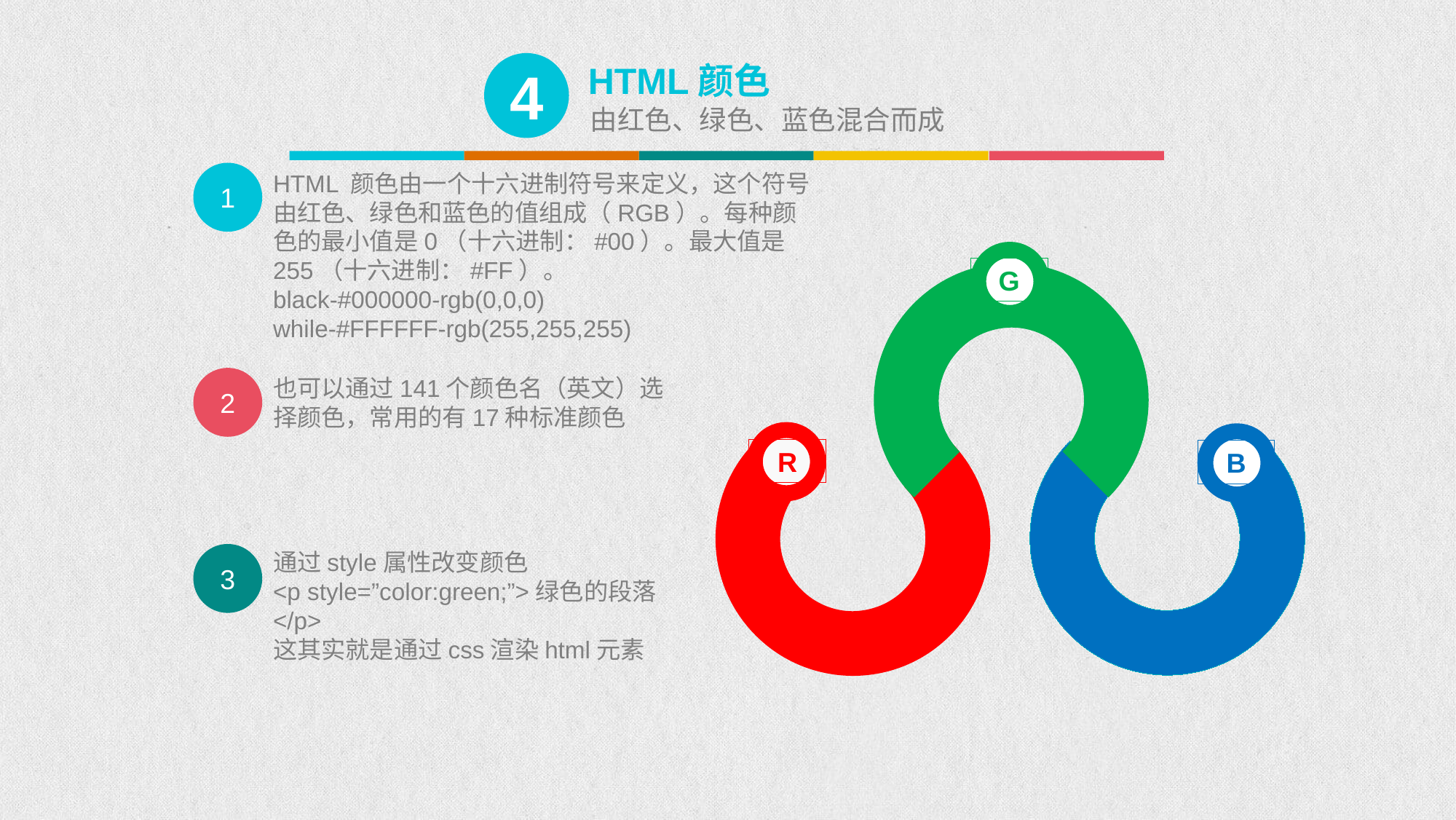

4
HTML颜色
由红色、绿色、蓝色混合而成

HTML 颜色由一个十六进制符号来定义，这个符号由红色、绿色和蓝色的值组成（RGB）。每种颜色的最小值是0（十六进制：#00）。最大值是255（十六进制：#FF）。
black-#000000-rgb(0,0,0)
while-#FFFFFF-rgb(255,255,255)
1

G

也可以通过141个颜色名（英文）选择颜色，常用的有17种标准颜色
2

R

B
通过style属性改变颜色
<p style=”color:green;”>绿色的段落</p>
这其实就是通过css渲染html元素
3